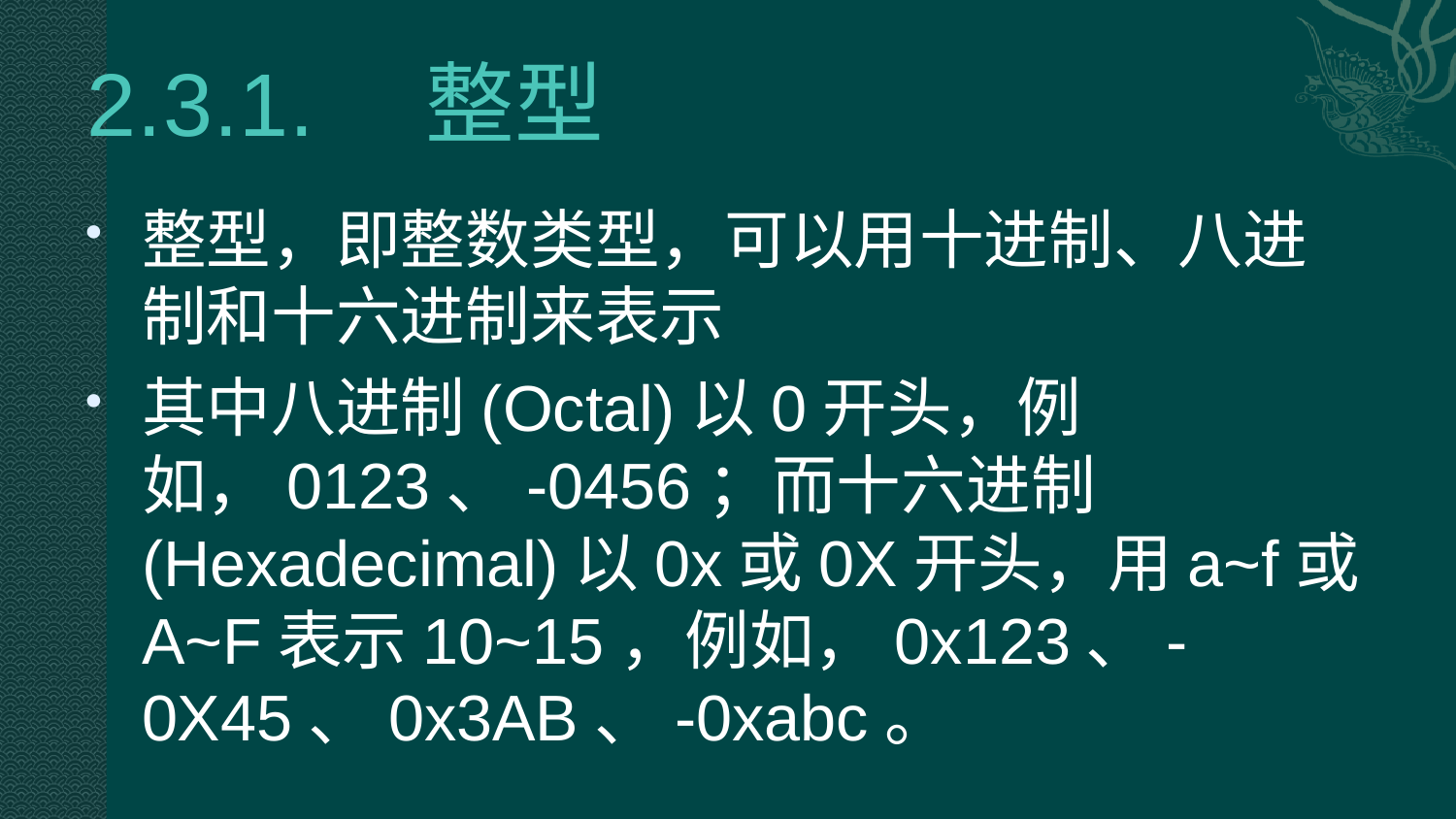

# 2.3.1.	 整型
整型，即整数类型，可以用十进制、八进制和十六进制来表示
其中八进制(Octal)以0开头，例如，0123、-0456；而十六进制 (Hexadecimal)以0x或0X开头，用a~f或A~F表示10~15，例如，0x123、-0X45、0x3AB、-0xabc。